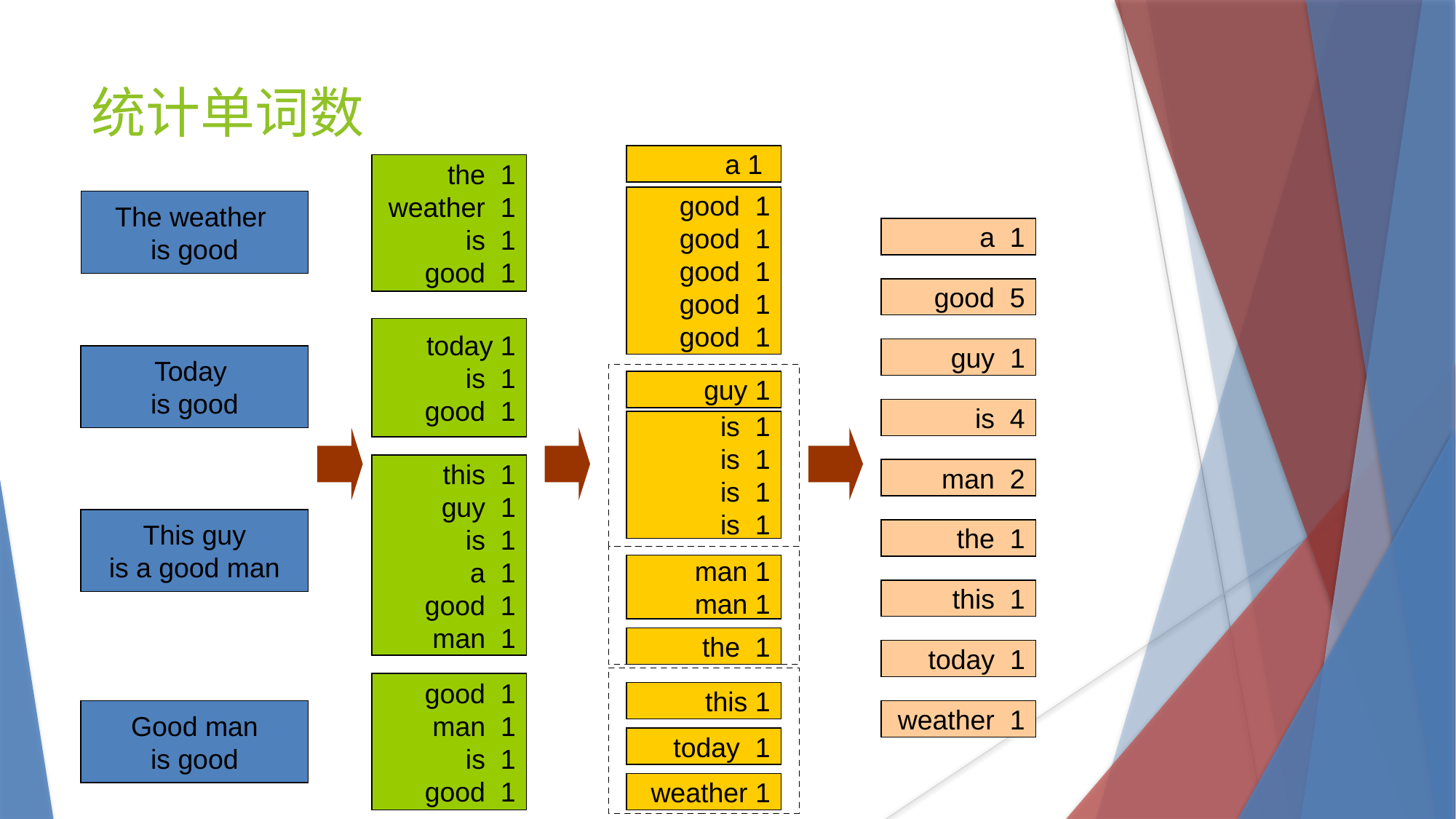

统计单词数
a 1
the  1
weather  1
is  1
good  1
good  1
good  1
good  1
good  1
good  1
The weather
is good
a  1
good  5
today 1
is  1
good  1
guy  1
Today
is good

guy 1
is  4
is  1
is  1
is  1
is  1

this  1
guy  1
is  1
a  1
good  1
man  1
man  2
This guy
is a good man
the  1

man 1
man 1
this  1
the  1
today  1

good  1
man  1
is  1
good  1
this 1
Good man
is good
weather  1
today  1
weather 1